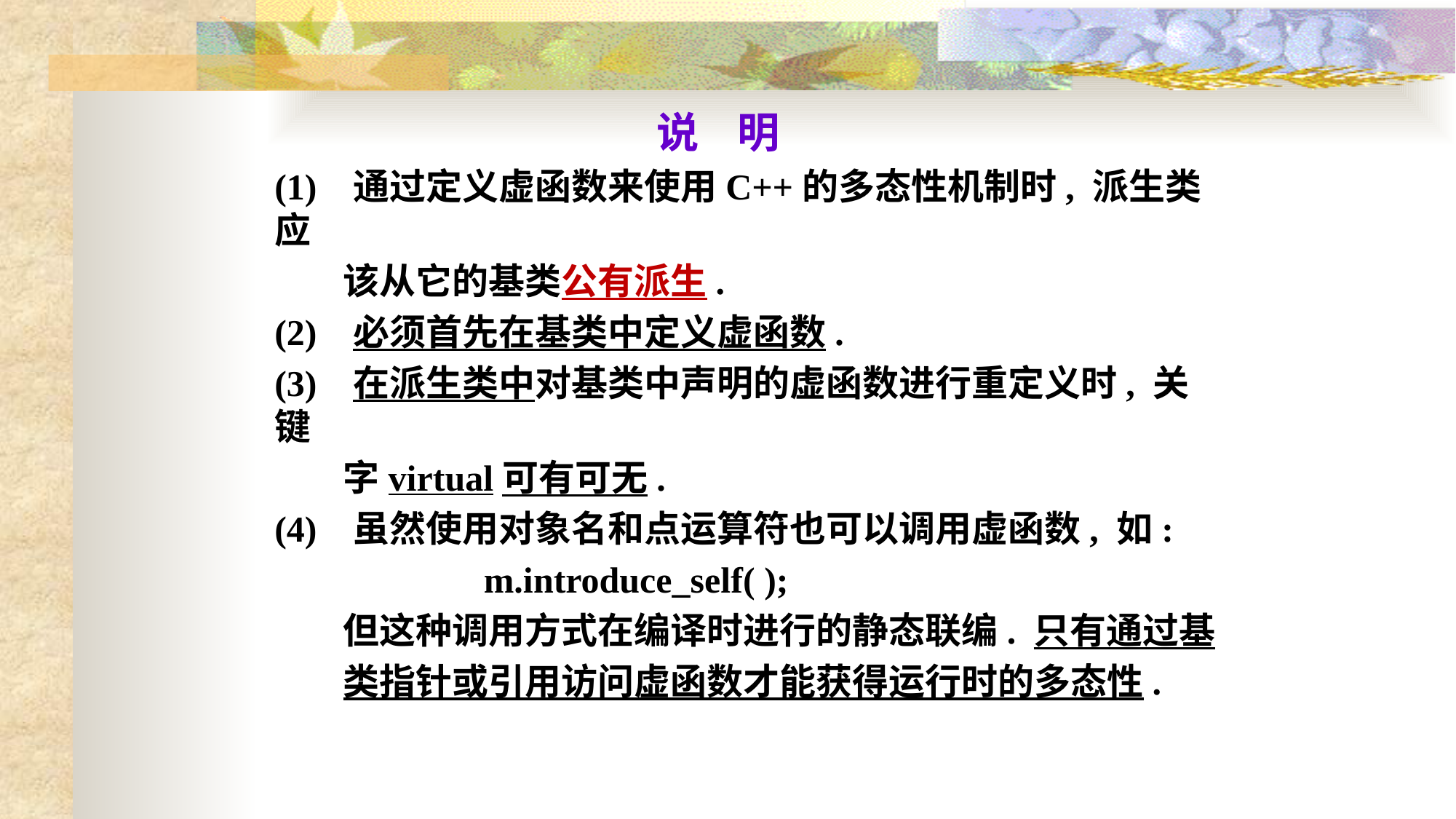

说    明
      (1)   通过定义虚函数来使用C++的多态性机制时, 派生类应
              该从它的基类公有派生.
      (2)   必须首先在基类中定义虚函数.
      (3)   在派生类中对基类中声明的虚函数进行重定义时, 关键
              字virtual可有可无.
      (4)   虽然使用对象名和点运算符也可以调用虚函数, 如:
                             m.introduce_self( );
              但这种调用方式在编译时进行的静态联编. 只有通过基
              类指针或引用访问虚函数才能获得运行时的多态性.